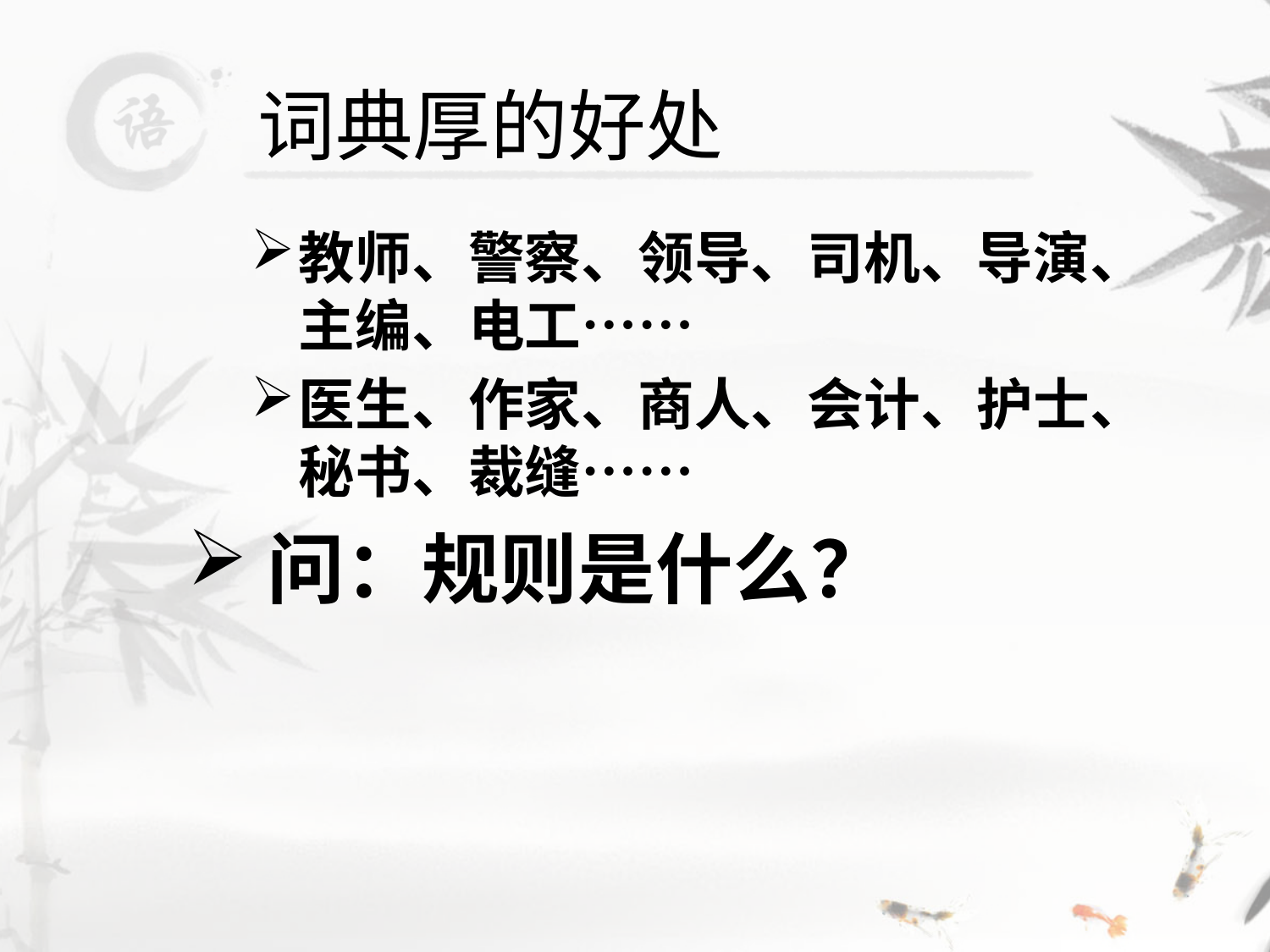

# 词典厚的好处
教师、警察、领导、司机、导演、主编、电工……
医生、作家、商人、会计、护士、秘书、裁缝……
问：规则是什么？